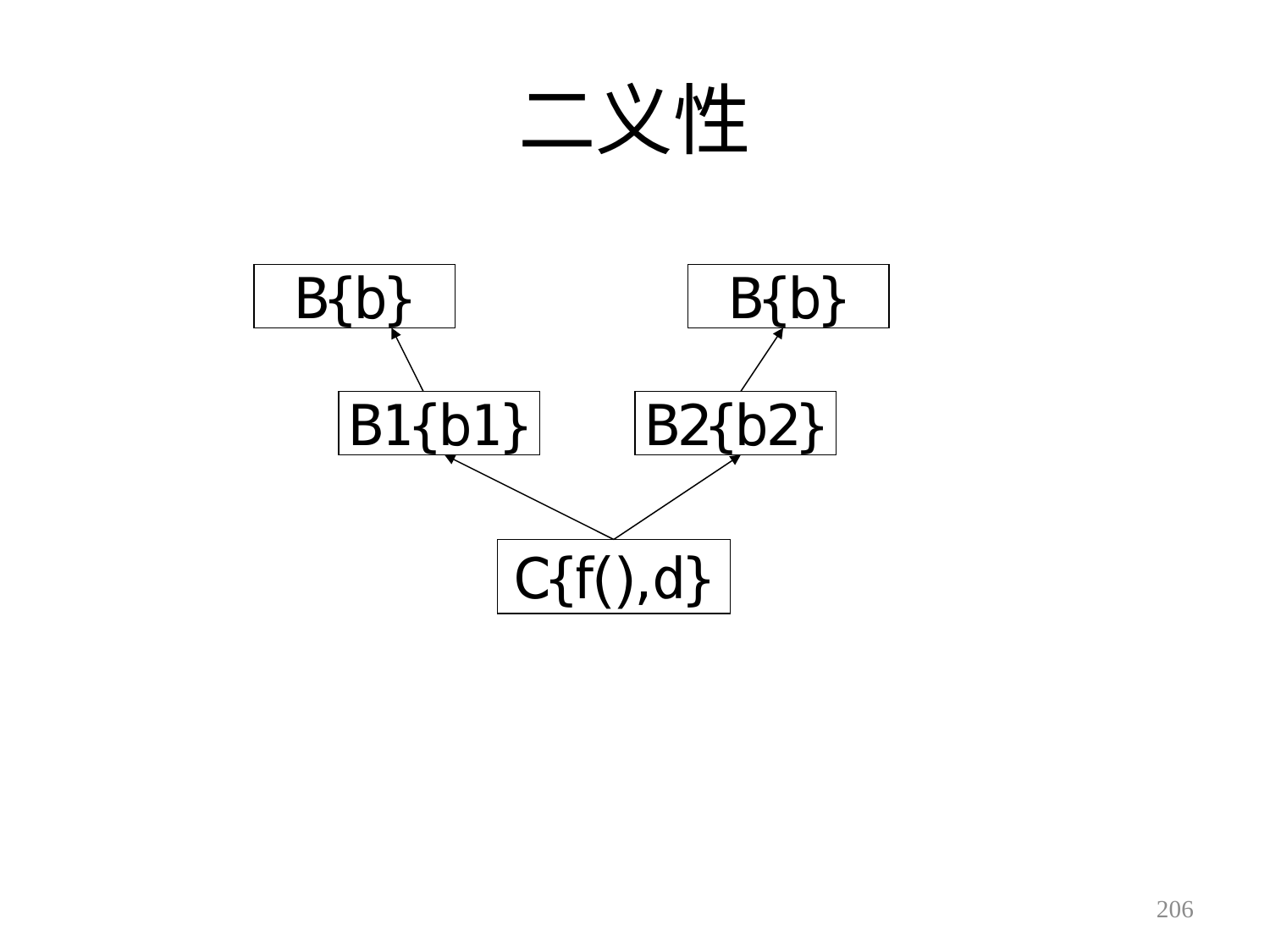

# 二义性
B{b}
B{b}

B1{b1}
B2{b2}

C{f(),d}
206